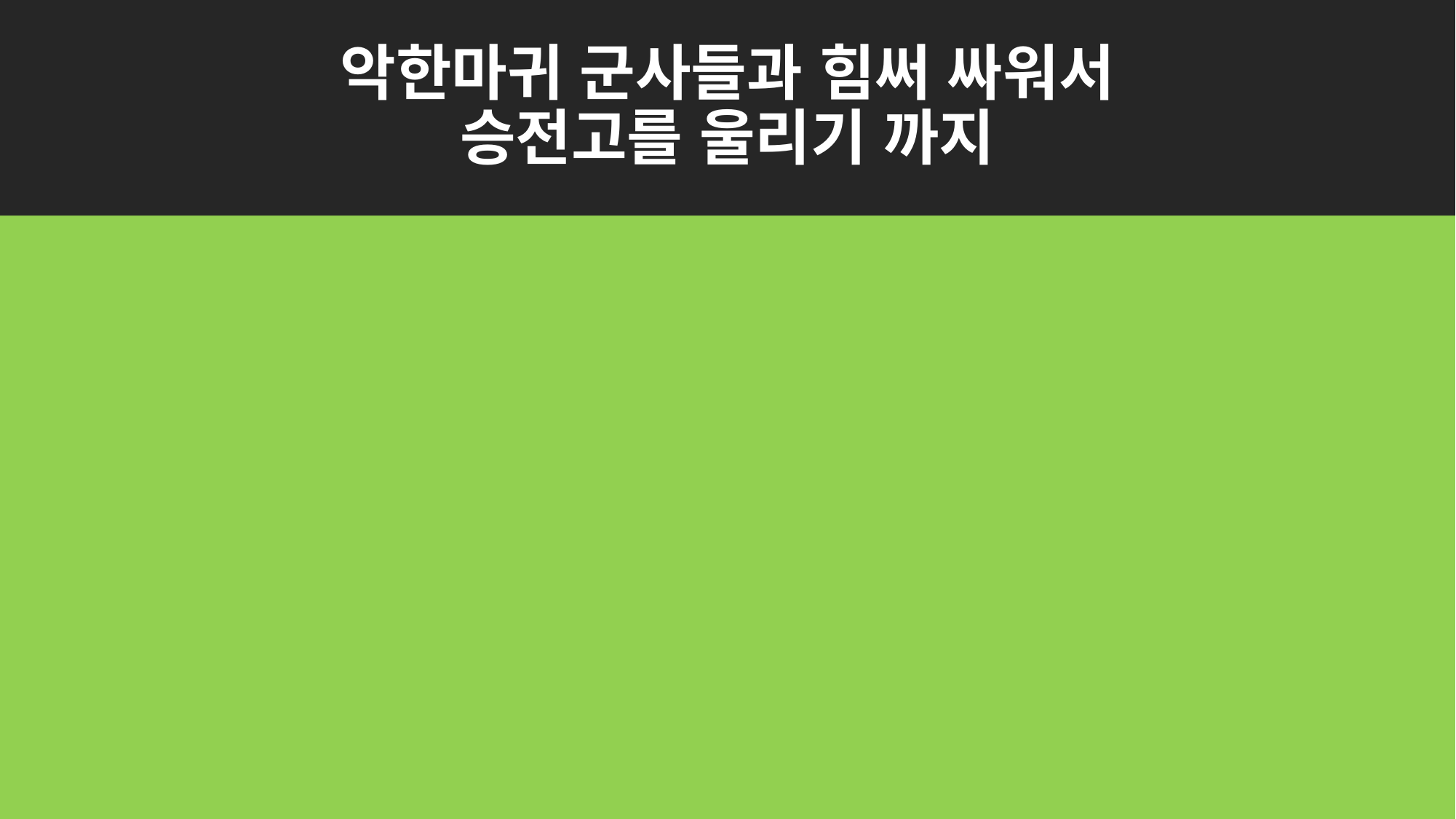

# 악한마귀 군사들과 힘써 싸워서 승전고를 울리기 까지